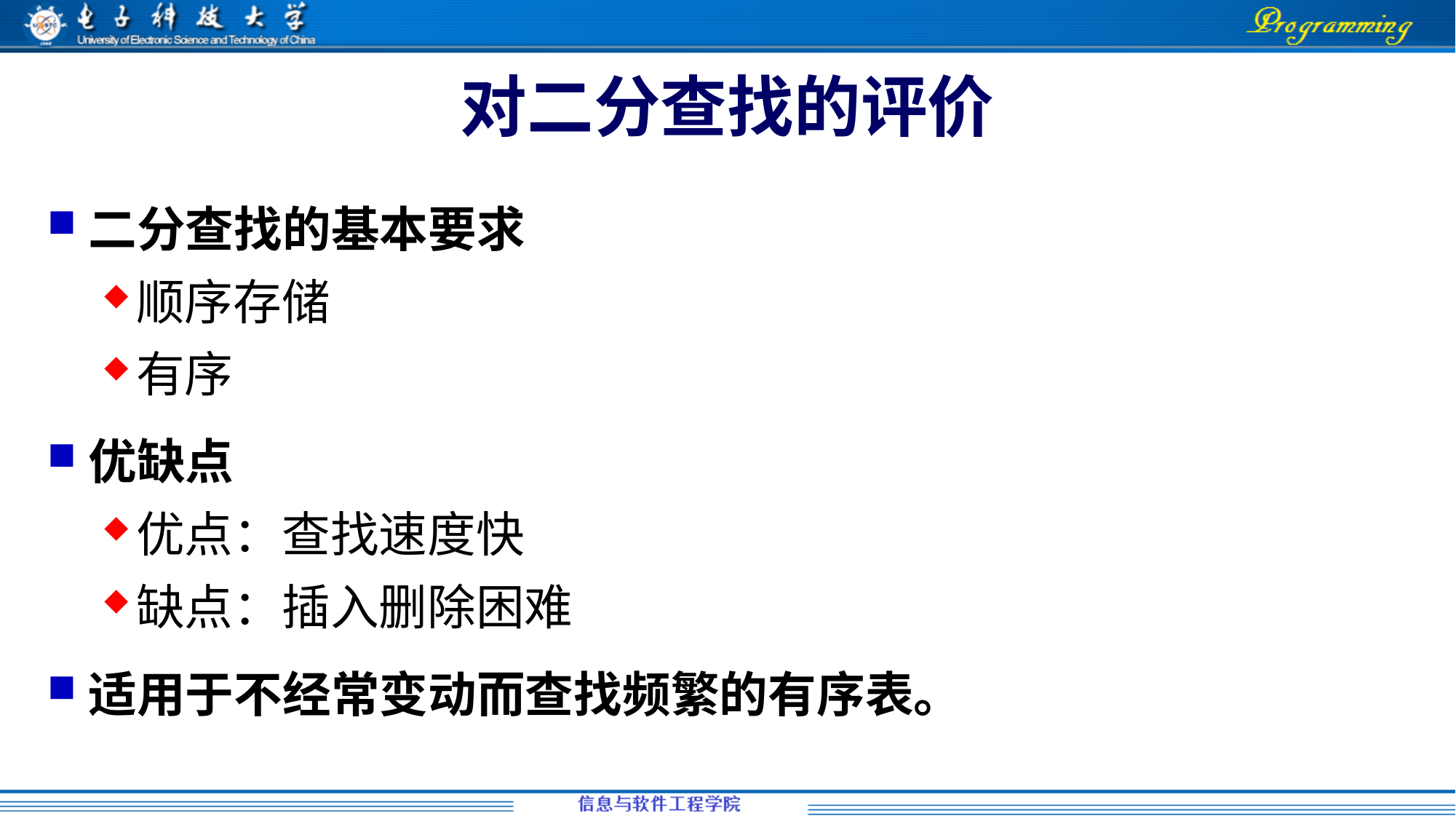

# 对二分查找的评价
二分查找的基本要求
顺序存储
有序
优缺点
优点：查找速度快
缺点：插入删除困难
适用于不经常变动而查找频繁的有序表。